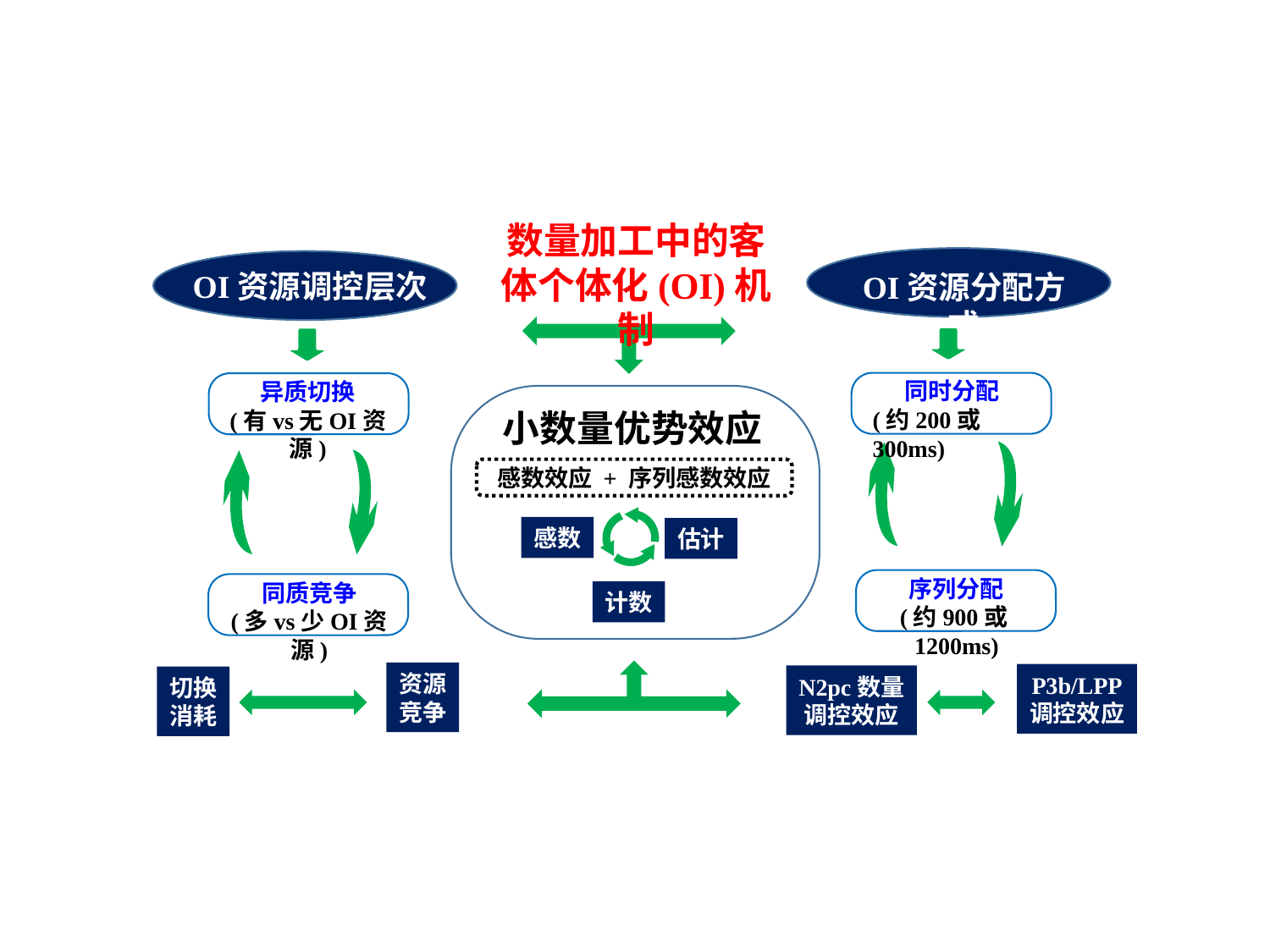

数量加工中的客体个体化(OI)机制

OI资源调控层次
OI资源分配方式

同时分配
(约200或300ms)
异质切换
(有vs无OI资源)

小数量优势效应

感数效应 + 序列感数效应

感数
估计
序列分配
(约900或1200ms)

同质竞争
(多vs少OI资源)

计数

资源
竞争
P3b/LPP
调控效应
N2pc数量
调控效应
切换
消耗